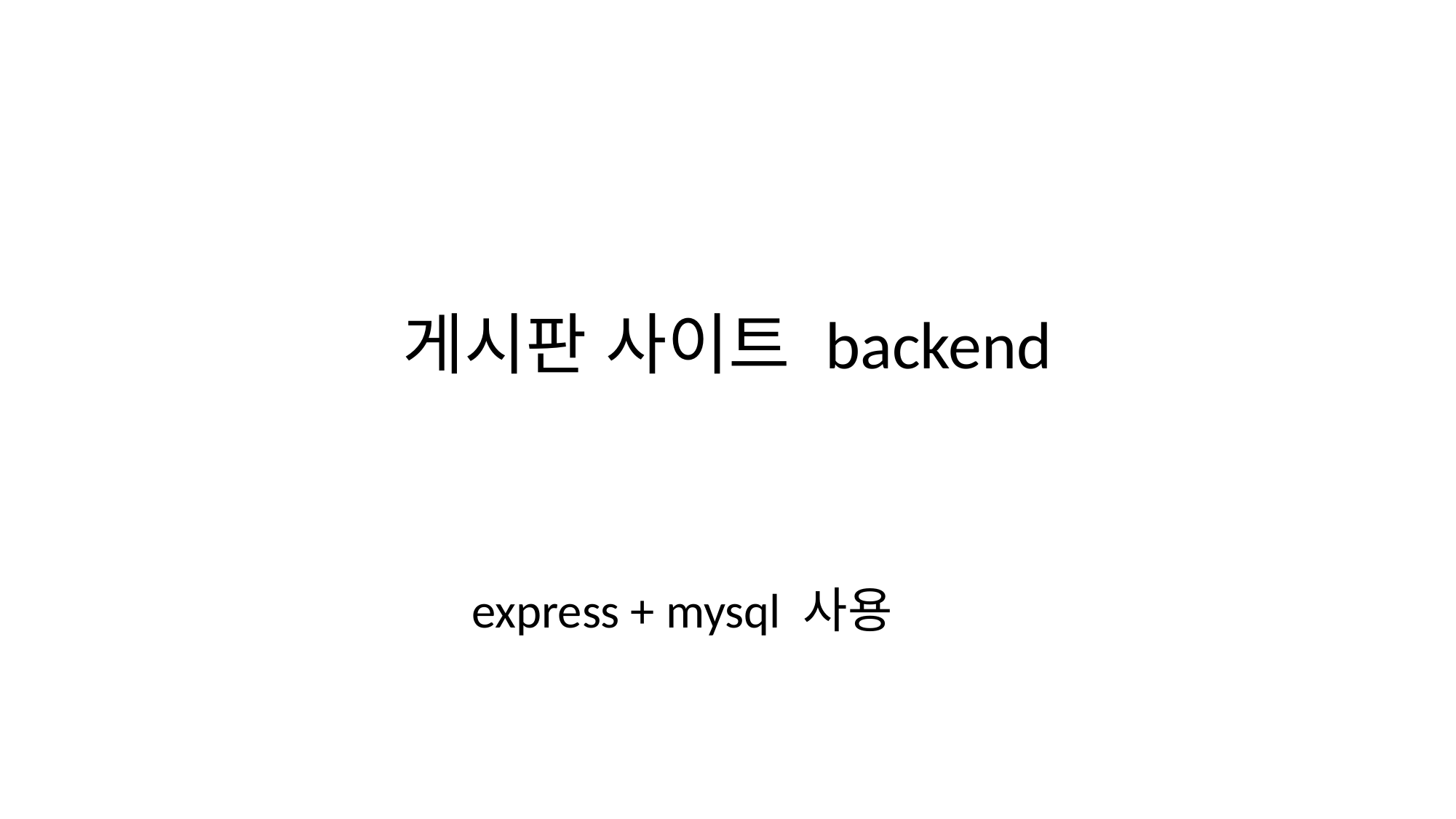

# 게시판 사이트 backend
express + mysql 사용